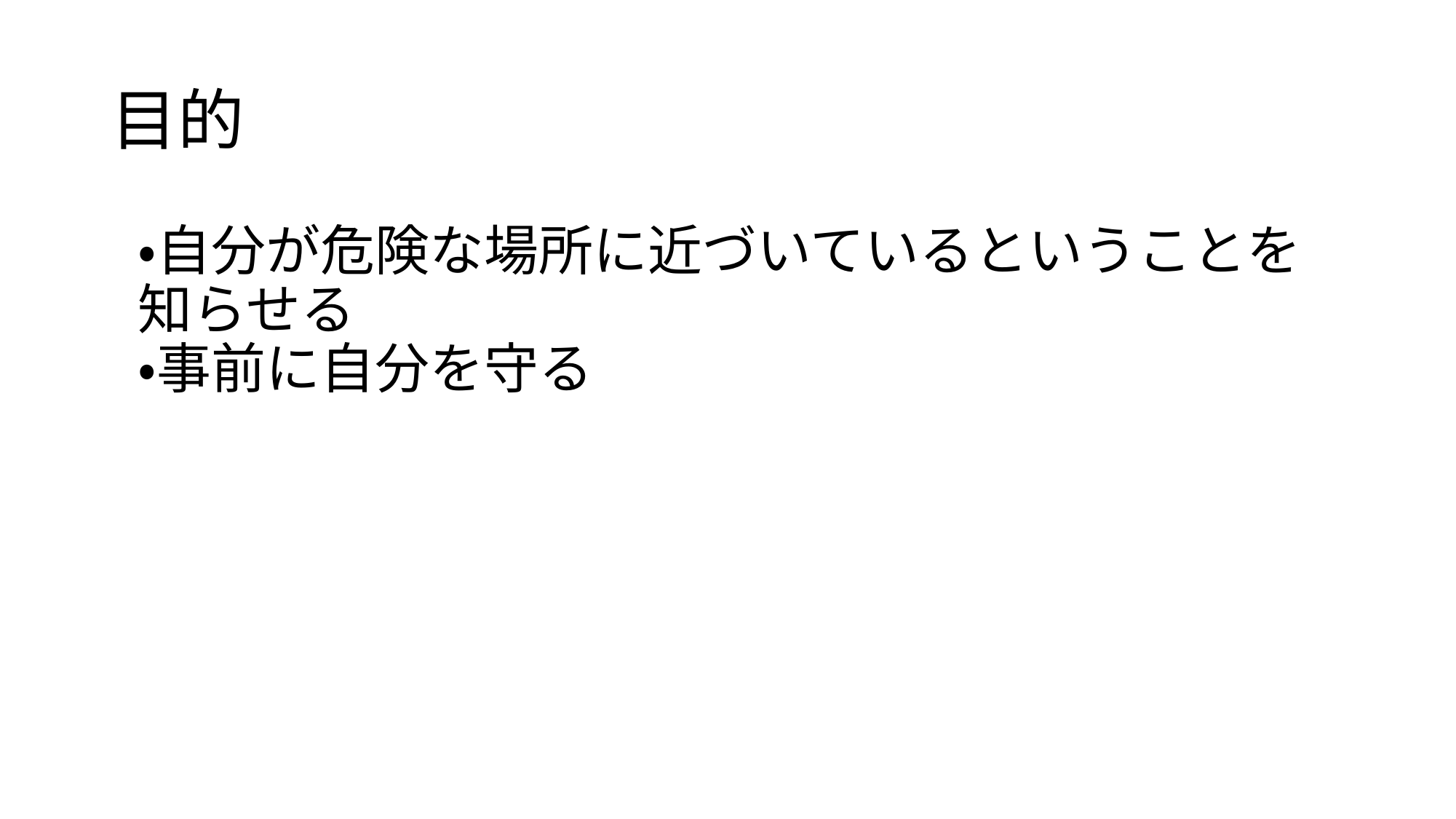

# 目的
・自分が危険な場所に近づいているということを知らせる
・事前に自分を守る